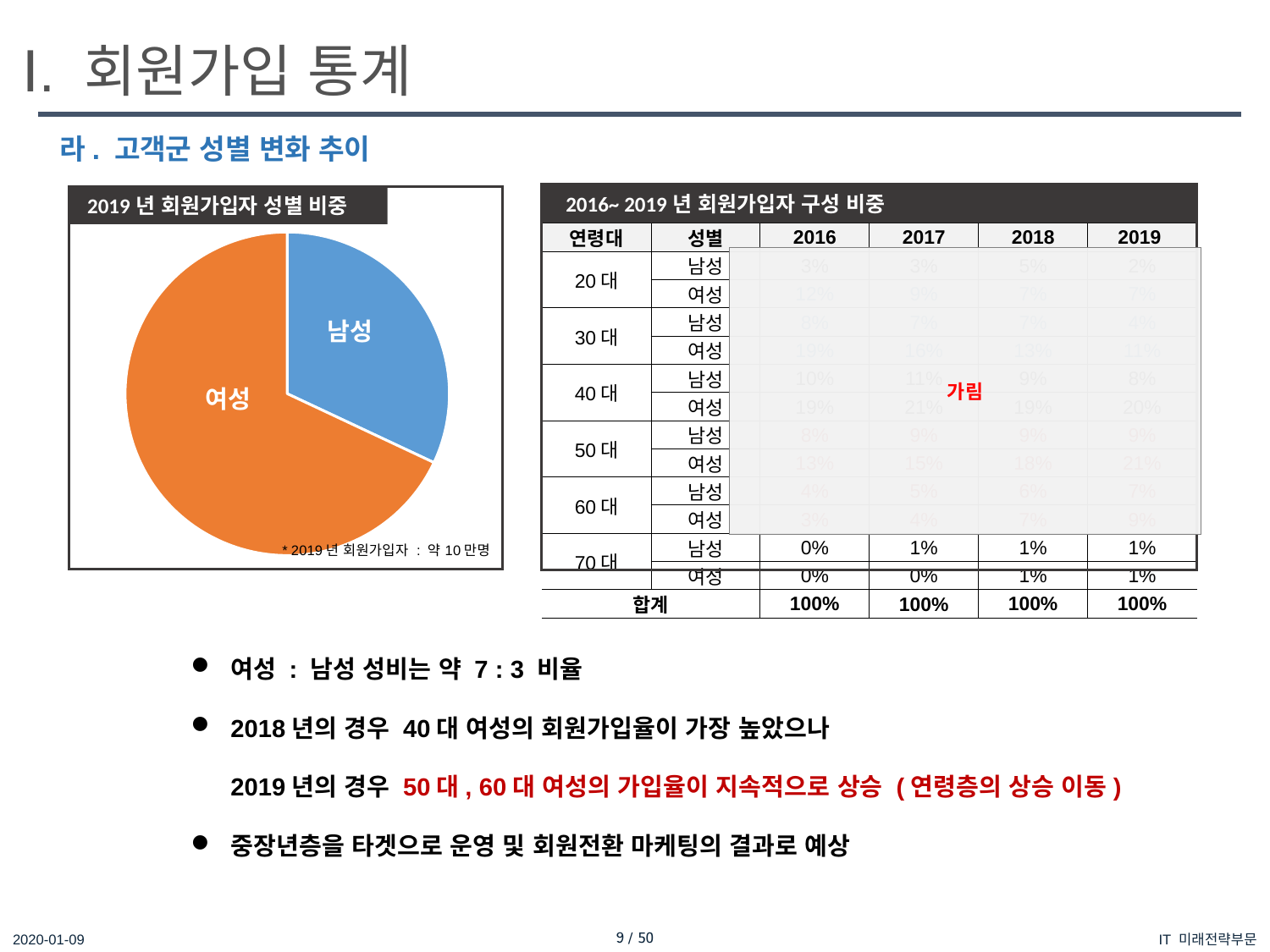

Ⅰ. 회원가입 통계
라. 고객군 성별 변화 추이

2016~ 2019년 회원가입자 구성 비중

2019년 회원가입자 성별 비중

| 연령대 | 성별 | 2016 | 2017 | 2018 | 2019 |
| --- | --- | --- | --- | --- | --- |
| 20대 | 남성 | 3% | 3% | 5% | 2% |
|  | 여성 | 12% | 9% | 7% | 7% |
| 30대 | 남성 | 8% | 7% | 7% | 4% |
|  | 여성 | 19% | 16% | 13% | 11% |
| 40대 | 남성 | 10% | 11% | 9% | 8% |
|  | 여성 | 19% | 21% | 19% | 20% |
| 50대 | 남성 | 8% | 9% | 9% | 9% |
|  | 여성 | 13% | 15% | 18% | 21% |
| 60대 | 남성 | 4% | 5% | 6% | 7% |
|  | 여성 | 3% | 4% | 7% | 9% |
| 70대 | 남성 | 0% | 1% | 1% | 1% |
|  | 여성 | 0% | 0% | 1% | 1% |
| 합계 |  | 100% | 100% | 100% | 100% |

### Chart

| Category |  |
|---|---|
| 남성 | 0.32 |
| 여성 | 0.68 |
가림
남성
여성
여성 : 남성 성비는 약 7 : 3 비율
2018년의 경우 40대 여성의 회원가입율이 가장 높았으나
2019년의 경우 50대, 60대 여성의 가입율이 지속적으로 상승 (연령층의 상승 이동)
중장년층을 타겟으로 운영 및 회원전환 마케팅의 결과로 예상
9 / 50
IT 미래전략부문
2020-01-09